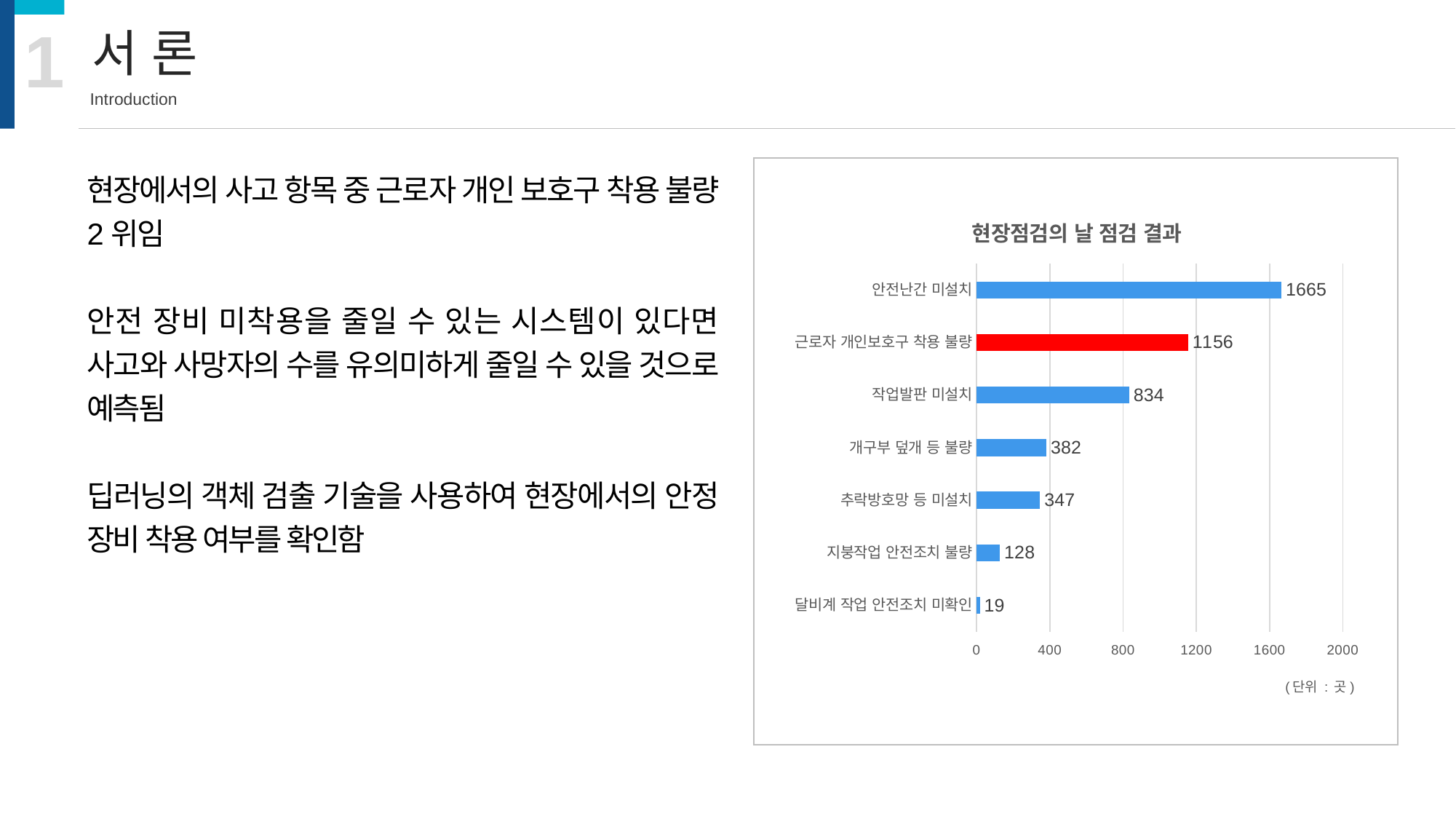

1
서  론
Introduction
현장에서의 사고 항목 중 근로자 개인 보호구 착용 불량 2위임

안전 장비 미착용을 줄일 수 있는 시스템이 있다면 사고와 사망자의 수를 유의미하게 줄일 수 있을 것으로 예측됨

딥러닝의 객체 검출 기술을 사용하여 현장에서의 안정 장비 착용 여부를 확인함

### Chart: 현장점검의 날 점검 결과

| Category | 계열 1 |
|---|---|
| 달비계 작업 안전조치 미확인 | 19.0 |
| 지붕작업 안전조치 불량 | 128.0 |
| 추락방호망 등 미설치 | 347.0 |
| 개구부 덮개 등 불량 | 382.0 |
| 작업발판 미설치 | 834.0 |
| 근로자 개인보호구 착용 불량 | 1156.0 |
| 안전난간 미설치 | 1665.0 |